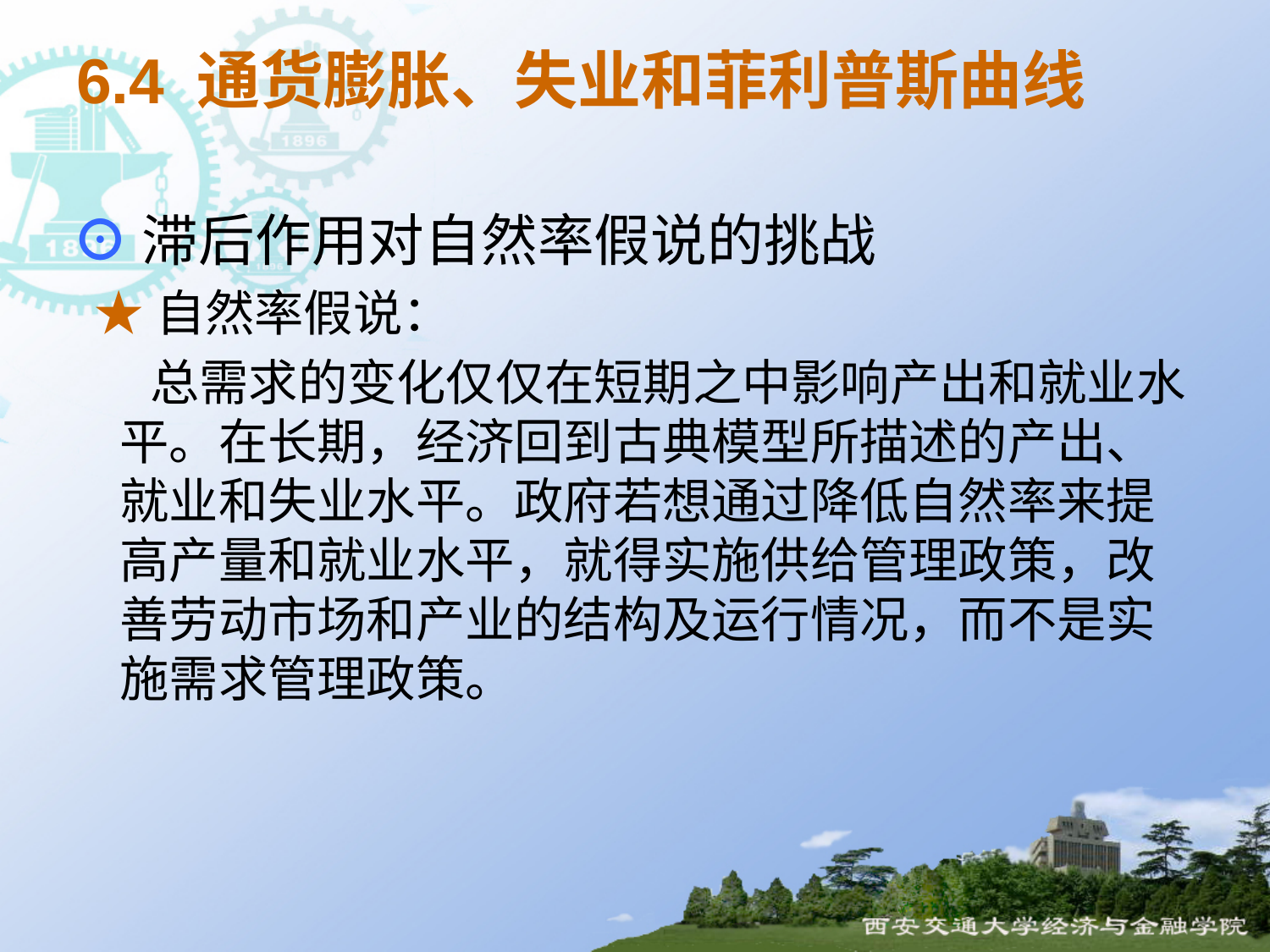

6.4 通货膨胀、失业和菲利普斯曲线
⊙滞后作用对自然率假说的挑战
  ★自然率假说：
      总需求的变化仅仅在短期之中影响产出和就业水平。在长期，经济回到古典模型所描述的产出、就业和失业水平。政府若想通过降低自然率来提高产量和就业水平，就得实施供给管理政策，改善劳动市场和产业的结构及运行情况，而不是实施需求管理政策。